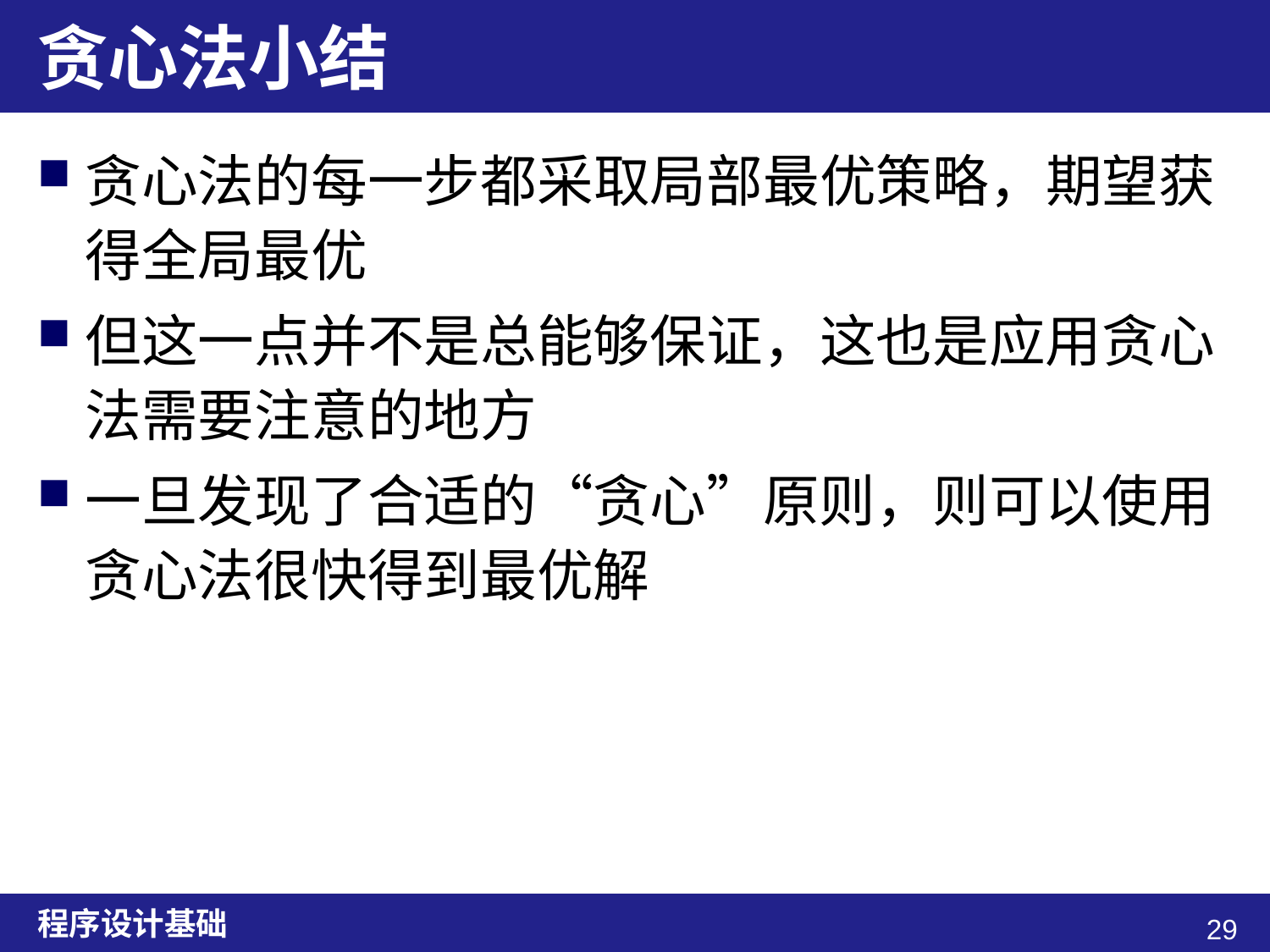

# 贪心法小结
贪心法的每一步都采取局部最优策略，期望获得全局最优
但这一点并不是总能够保证，这也是应用贪心法需要注意的地方
一旦发现了合适的“贪心”原则，则可以使用贪心法很快得到最优解